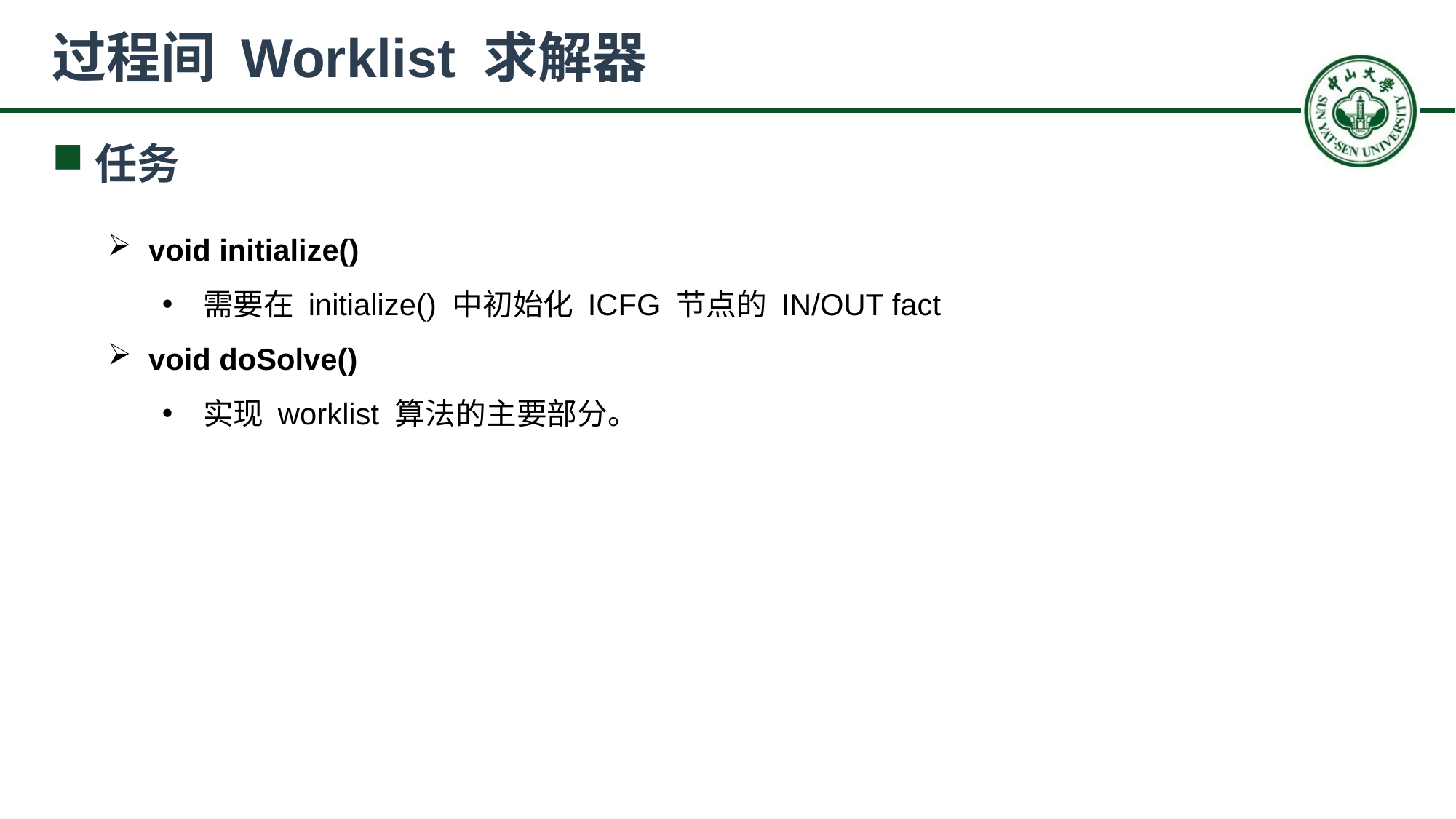

# 过程间 Worklist 求解器
任务
void initialize()
需要在 initialize() 中初始化 ICFG 节点的 IN/OUT fact
void doSolve()
实现 worklist 算法的主要部分。